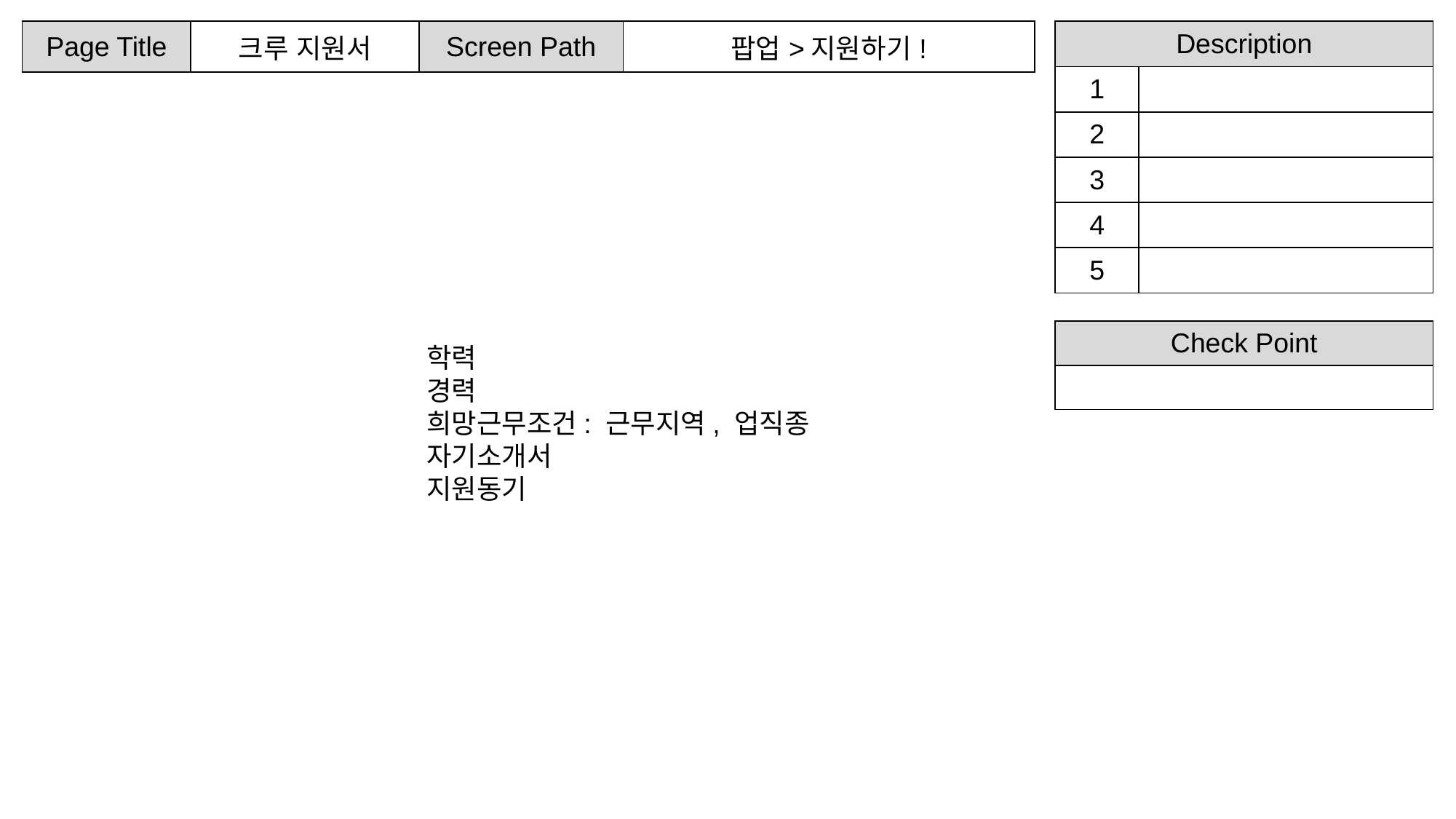

| Page Title | 크루 지원서 | Screen Path | 팝업>지원하기! |
| --- | --- | --- | --- |
| Description |  |
| --- | --- |
| 1 |  |
| 2 |  |
| 3 |  |
| 4 |  |
| 5 |  |
| Check Point |
| --- |
|  |
학력
경력
희망근무조건: 근무지역, 업직종
자기소개서
지원동기